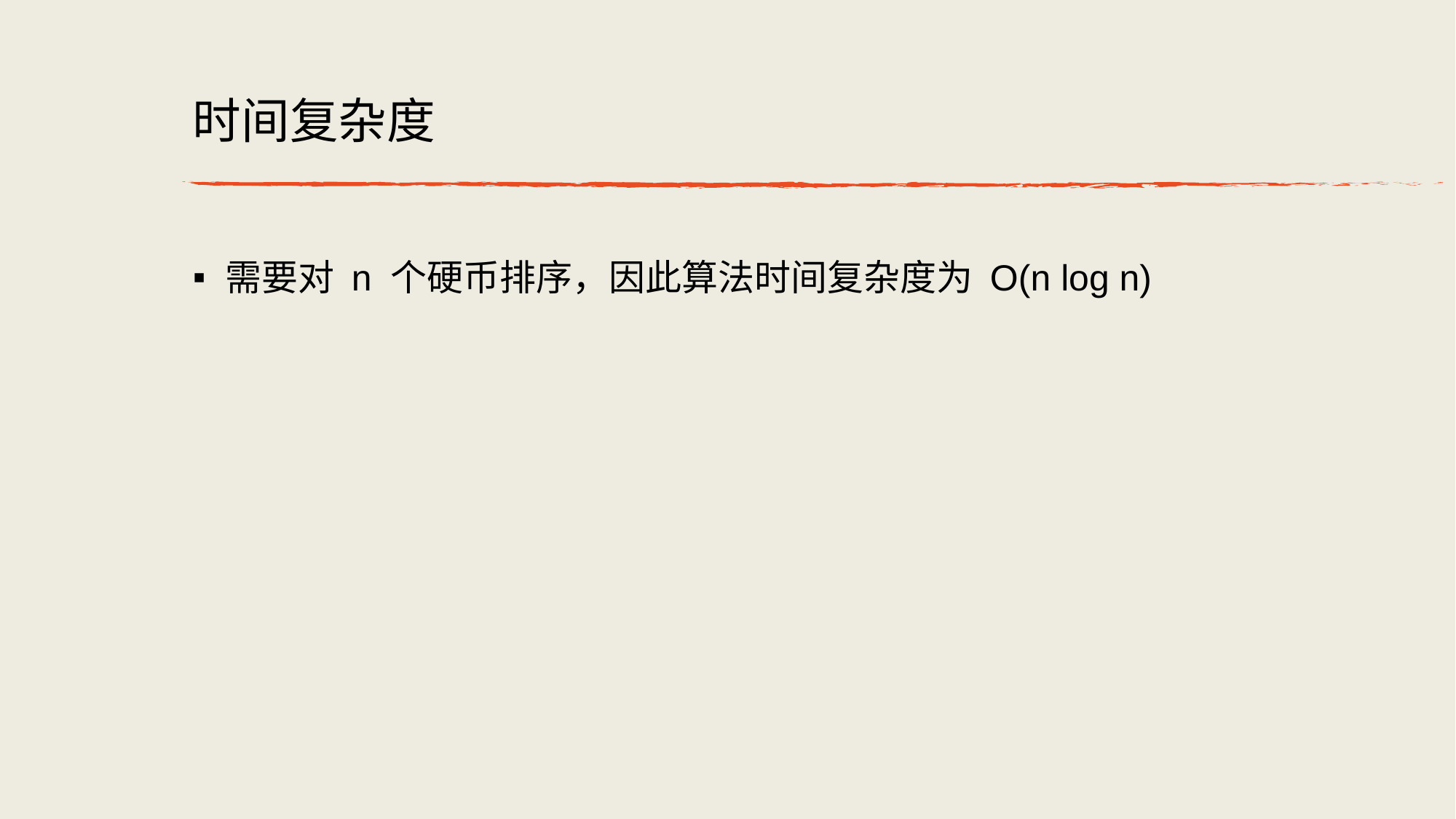

# 时间复杂度
需要对 n 个硬币排序，因此算法时间复杂度为 O(n log n)